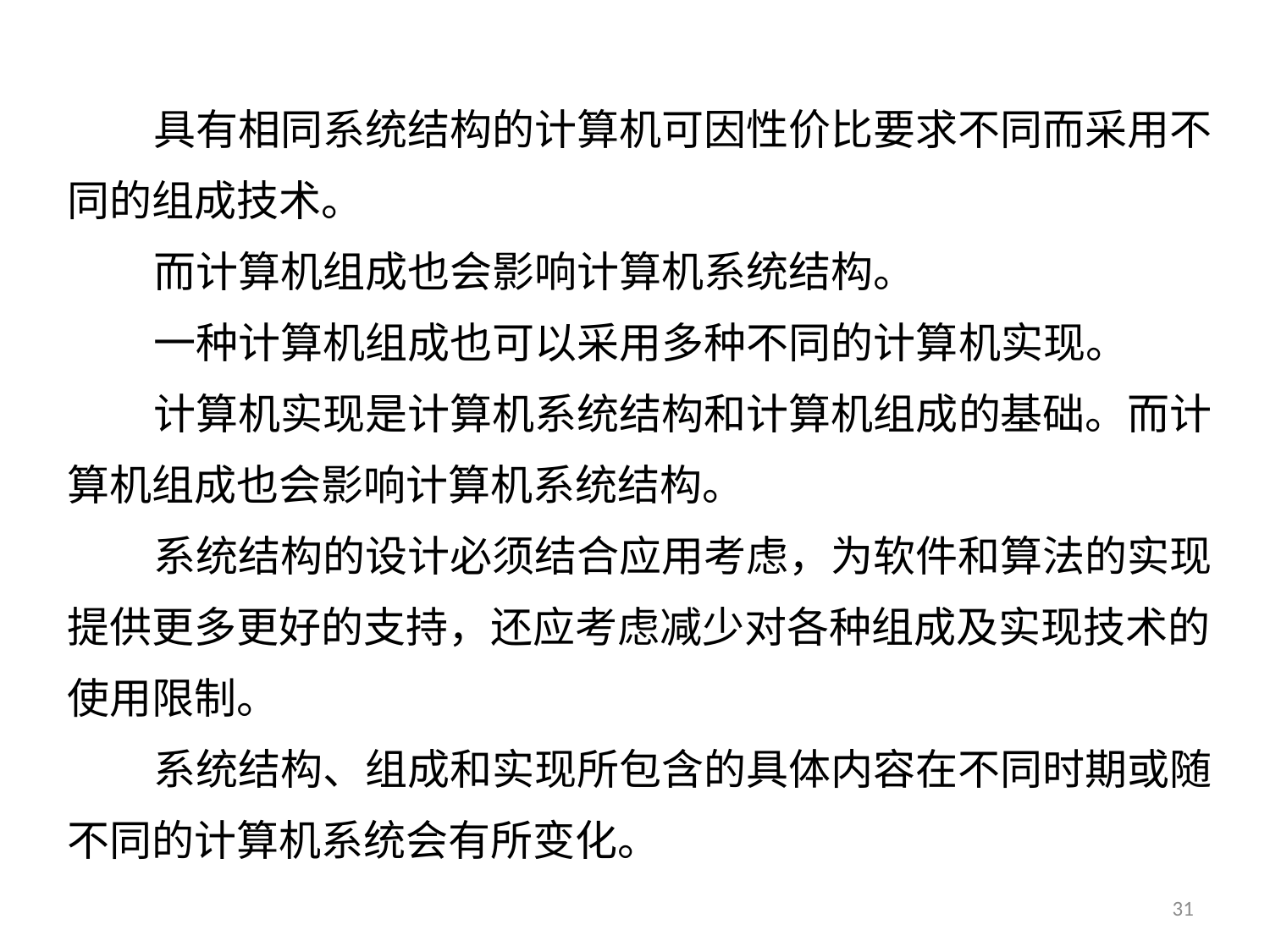

具有相同系统结构的计算机可因性价比要求不同而采用不同的组成技术。
        而计算机组成也会影响计算机系统结构。
        一种计算机组成也可以采用多种不同的计算机实现。
        计算机实现是计算机系统结构和计算机组成的基础。而计算机组成也会影响计算机系统结构。
        系统结构的设计必须结合应用考虑，为软件和算法的实现提供更多更好的支持，还应考虑减少对各种组成及实现技术的使用限制。
        系统结构、组成和实现所包含的具体内容在不同时期或随不同的计算机系统会有所变化。
31